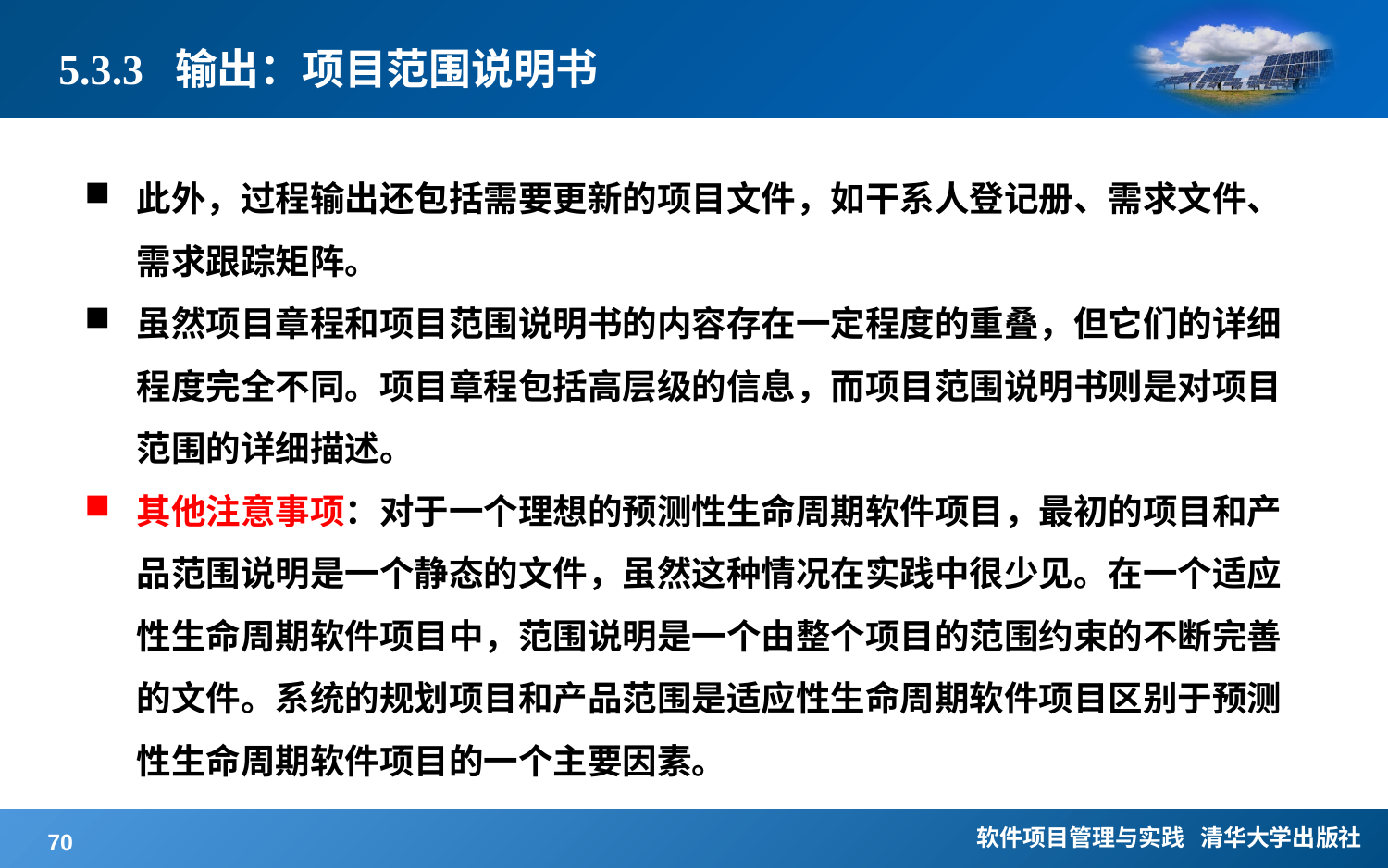

# 5.3.3  输出：项目范围说明书
此外，过程输出还包括需要更新的项目文件，如干系人登记册、需求文件、需求跟踪矩阵。
虽然项目章程和项目范围说明书的内容存在一定程度的重叠，但它们的详细程度完全不同。项目章程包括高层级的信息，而项目范围说明书则是对项目范围的详细描述。
其他注意事项：对于一个理想的预测性生命周期软件项目，最初的项目和产品范围说明是一个静态的文件，虽然这种情况在实践中很少见。在一个适应性生命周期软件项目中，范围说明是一个由整个项目的范围约束的不断完善的文件。系统的规划项目和产品范围是适应性生命周期软件项目区别于预测性生命周期软件项目的一个主要因素。